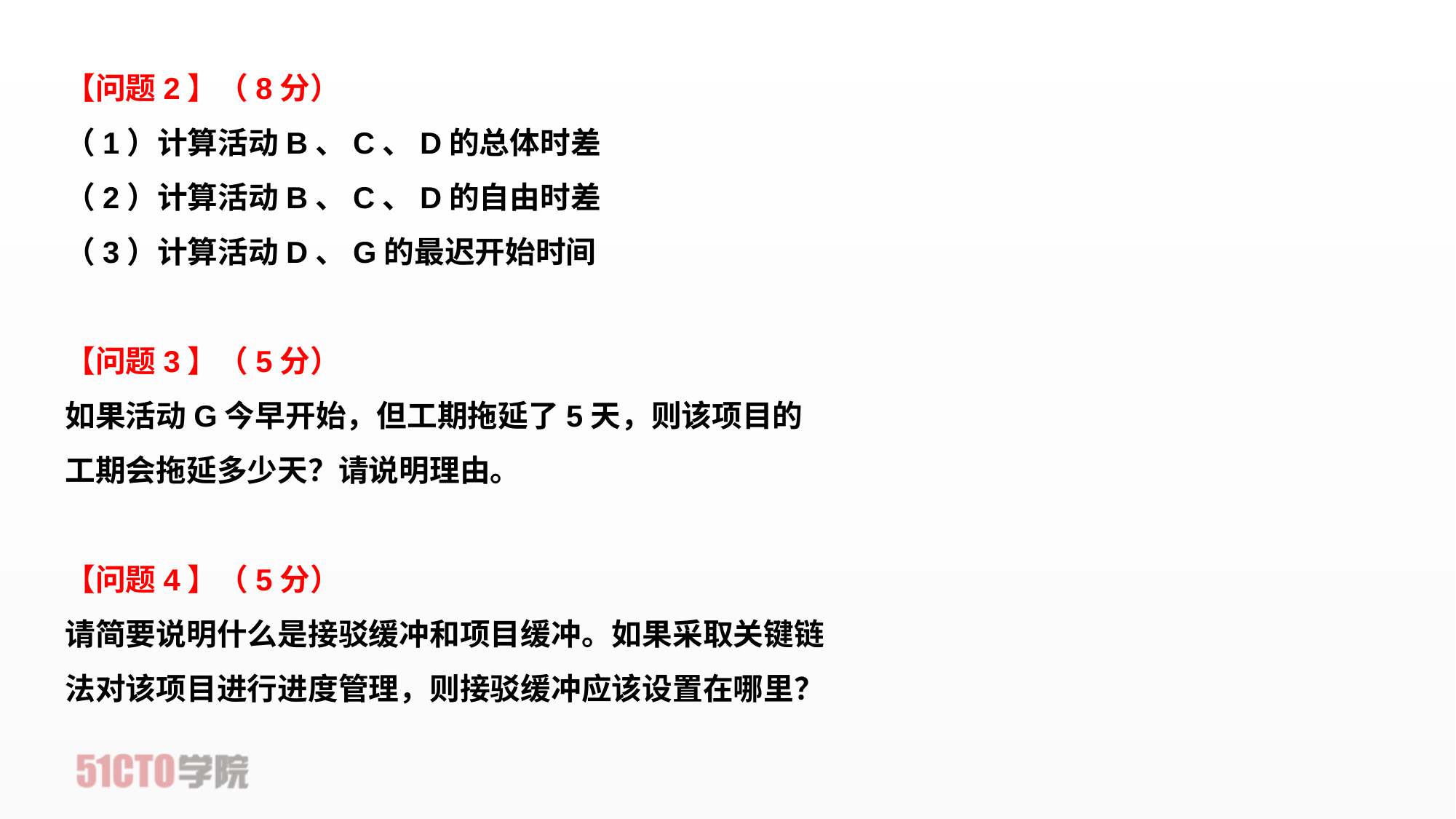

【问题2】（8分）
（1）计算活动B、C、D的总体时差
（2）计算活动B、C、D的自由时差
（3）计算活动D、G的最迟开始时间

【问题3】（5分）
如果活动G今早开始，但工期拖延了5天，则该项目的工期会拖延多少天？请说明理由。

【问题4】（5分）
请简要说明什么是接驳缓冲和项目缓冲。如果采取关键链法对该项目进行进度管理，则接驳缓冲应该设置在哪里？